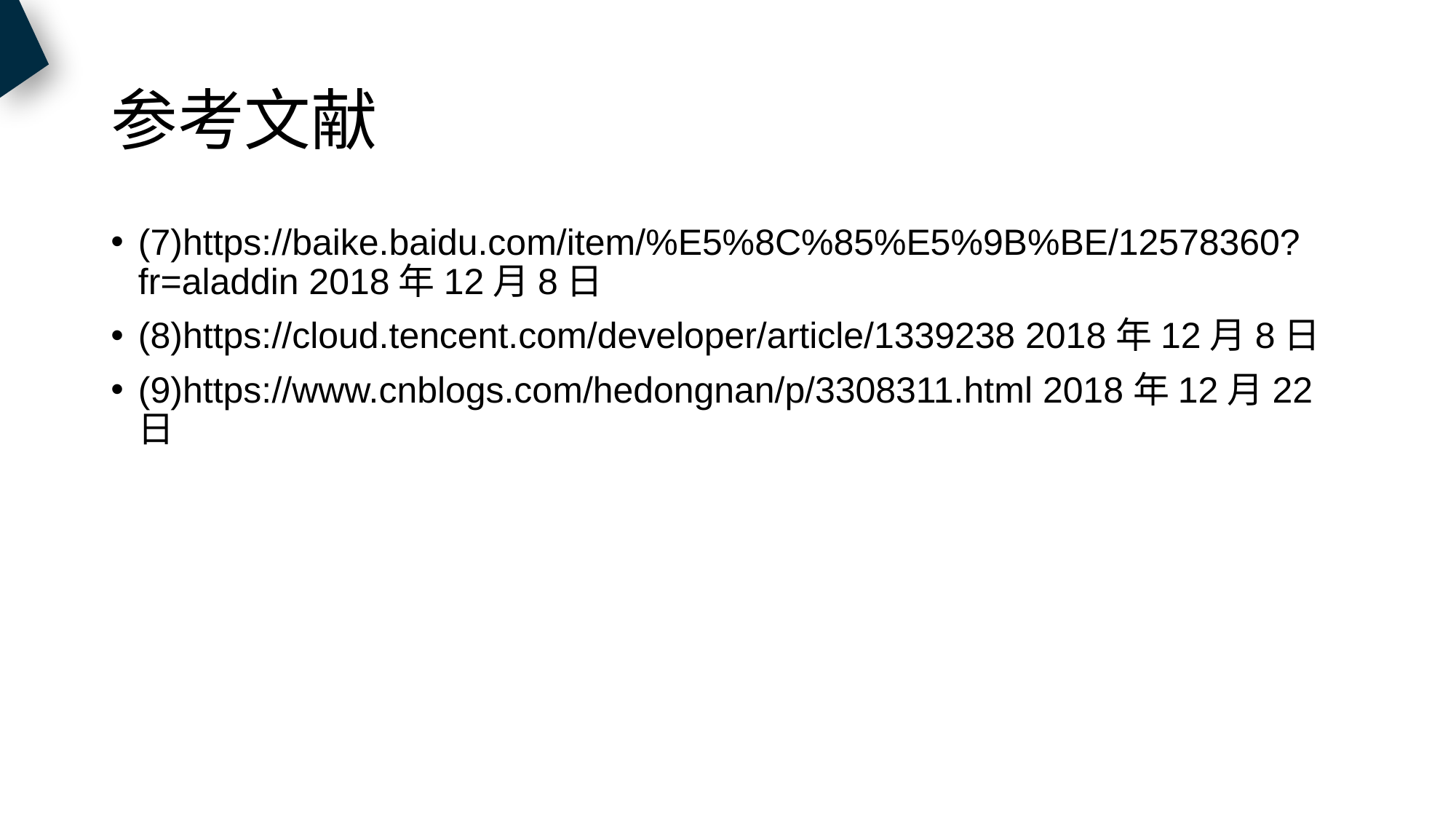

# 参考文献
(7)https://baike.baidu.com/item/%E5%8C%85%E5%9B%BE/12578360?fr=aladdin 2018年12月8日
(8)https://cloud.tencent.com/developer/article/1339238 2018年12月8日
(9)https://www.cnblogs.com/hedongnan/p/3308311.html 2018年12月22日